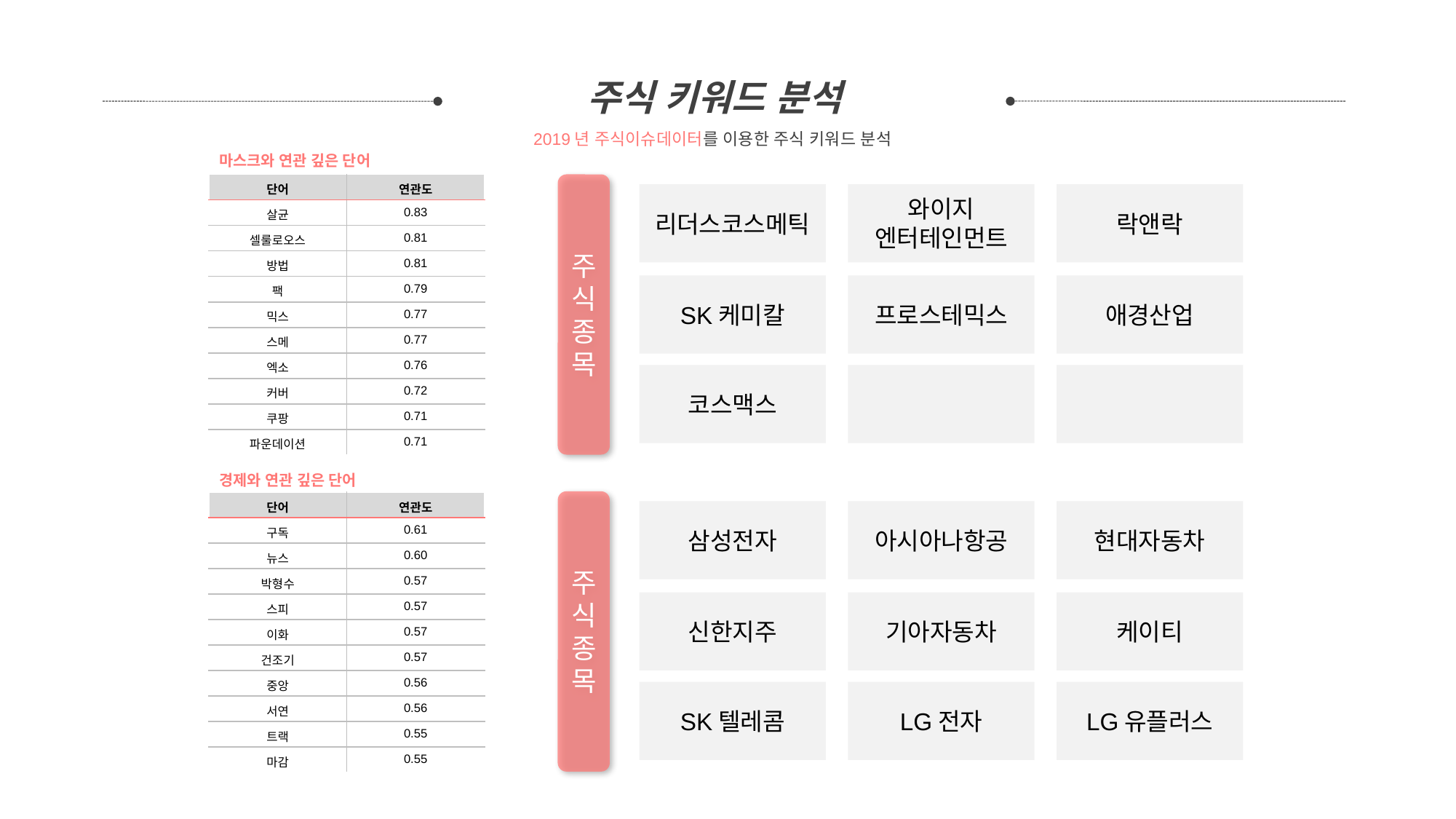

주식 키워드 분석
2019년 주식이슈데이터를 이용한 주식 키워드 분석
마스크와 연관 깊은 단어
| 단어 | 연관도 |
| --- | --- |
| 살균 | 0.83 |
| 셀룰로오스 | 0.81 |
| 방법 | 0.81 |
| 팩 | 0.79 |
| 믹스 | 0.77 |
| 스메 | 0.77 |
| 엑소 | 0.76 |
| 커버 | 0.72 |
| 쿠팡 | 0.71 |
| 파운데이션 | 0.71 |
주
식
종
목
리더스코스메틱
와이지
엔터테인먼트
락앤락
SK케미칼
프로스테믹스
애경산업
코스맥스

경제와 연관 깊은 단어
주
식
종
목
삼성전자
아시아나항공
현대자동차
신한지주
기아자동차
케이티
SK텔레콤
LG전자
LG유플러스
| 단어 | 연관도 |
| --- | --- |
| 구독 | 0.61 |
| 뉴스 | 0.60 |
| 박형수 | 0.57 |
| 스피 | 0.57 |
| 이화 | 0.57 |
| 건조기 | 0.57 |
| 중앙 | 0.56 |
| 서연 | 0.56 |
| 트랙 | 0.55 |
| 마감 | 0.55 |